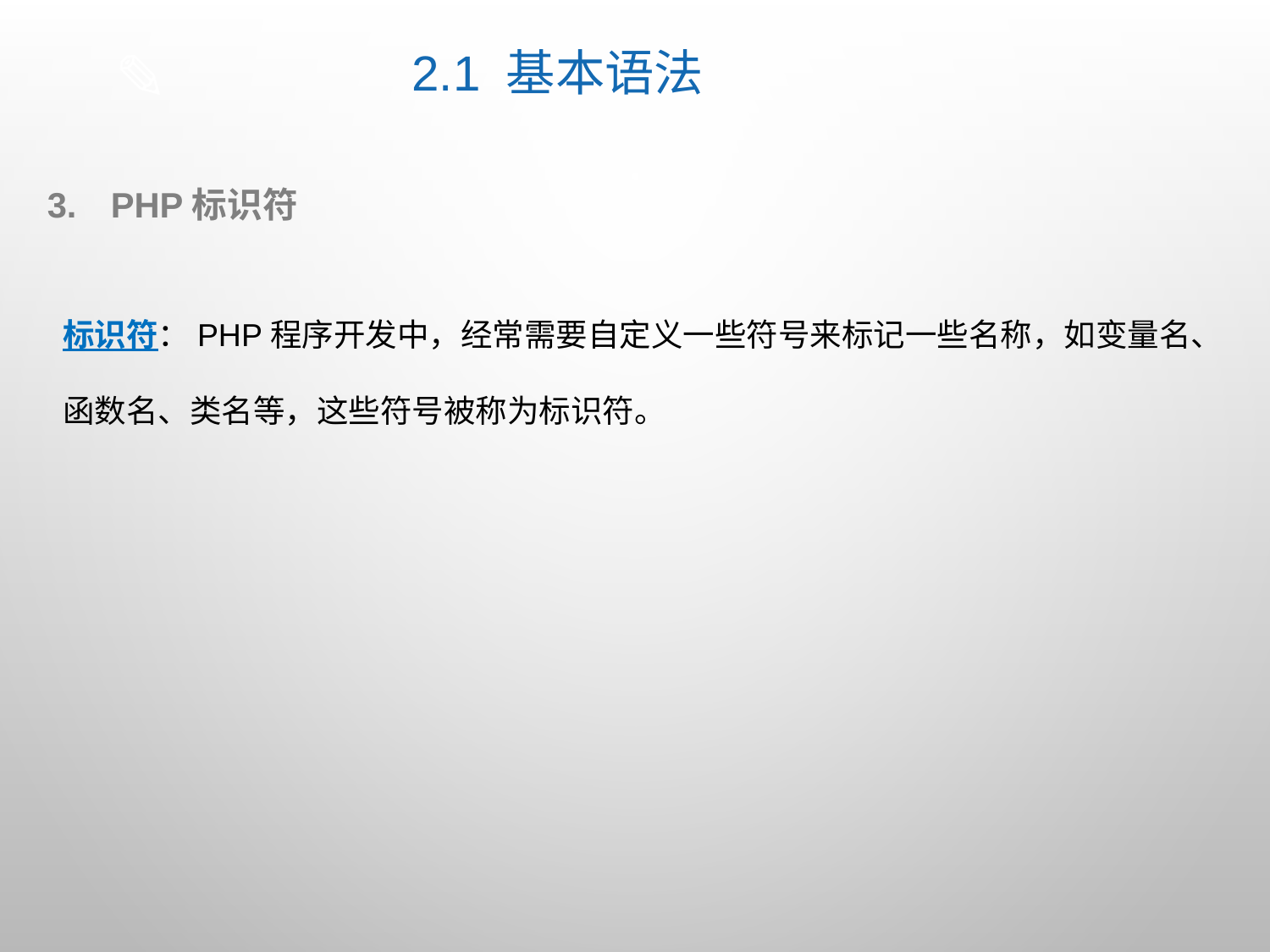

# 2.1 基本语法
PHP标识符
标识符：PHP程序开发中，经常需要自定义一些符号来标记一些名称，如变量名、函数名、类名等，这些符号被称为标识符。